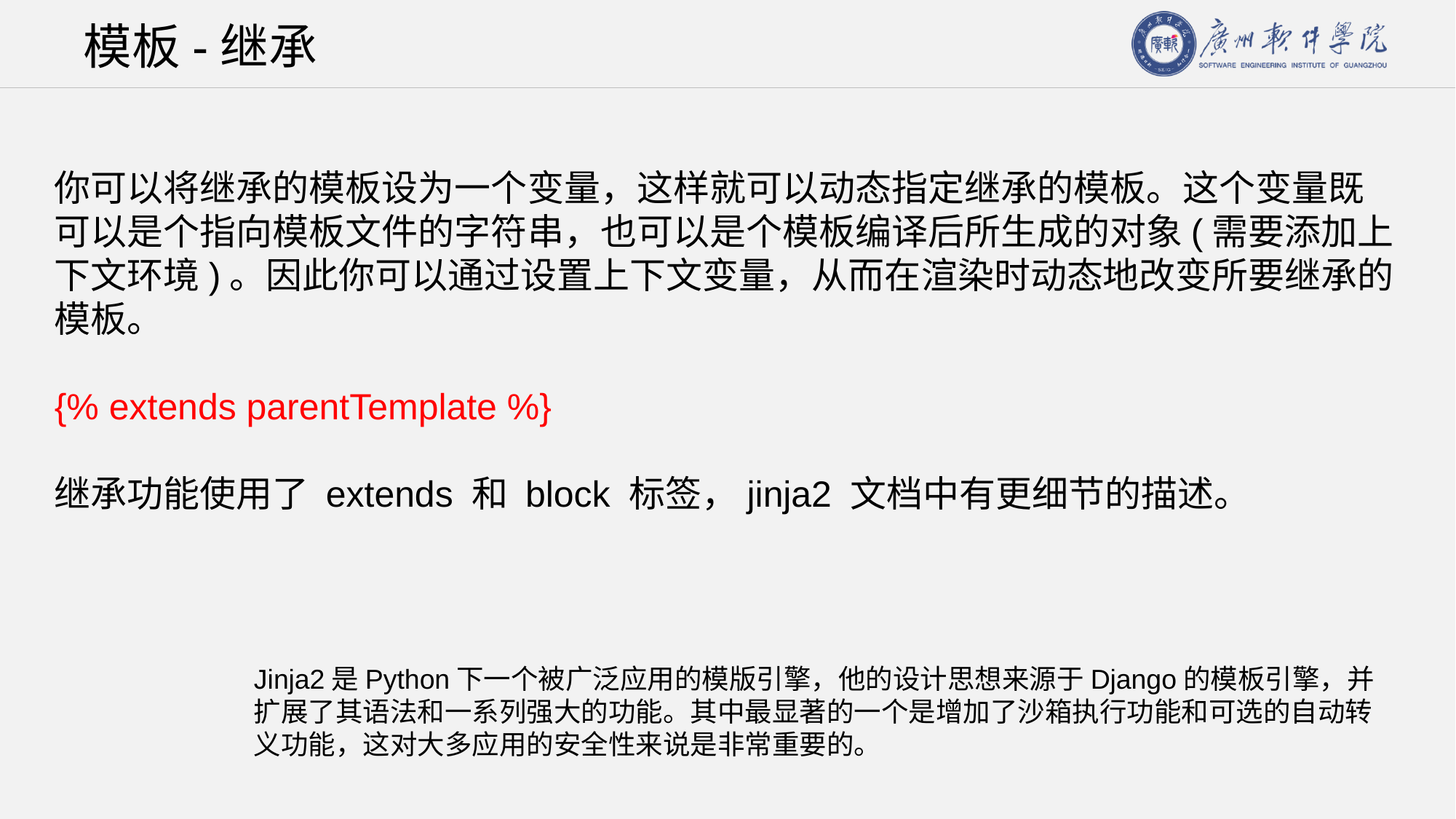

# 模板-继承
你可以将继承的模板设为一个变量，这样就可以动态指定继承的模板。这个变量既可以是个指向模板文件的字符串，也可以是个模板编译后所生成的对象(需要添加上下文环境)。因此你可以通过设置上下文变量，从而在渲染时动态地改变所要继承的模板。

{% extends parentTemplate %}

继承功能使用了 extends 和 block 标签，jinja2 文档中有更细节的描述。
Jinja2是Python下一个被广泛应用的模版引擎，他的设计思想来源于Django的模板引擎，并扩展了其语法和一系列强大的功能。其中最显著的一个是增加了沙箱执行功能和可选的自动转义功能，这对大多应用的安全性来说是非常重要的。